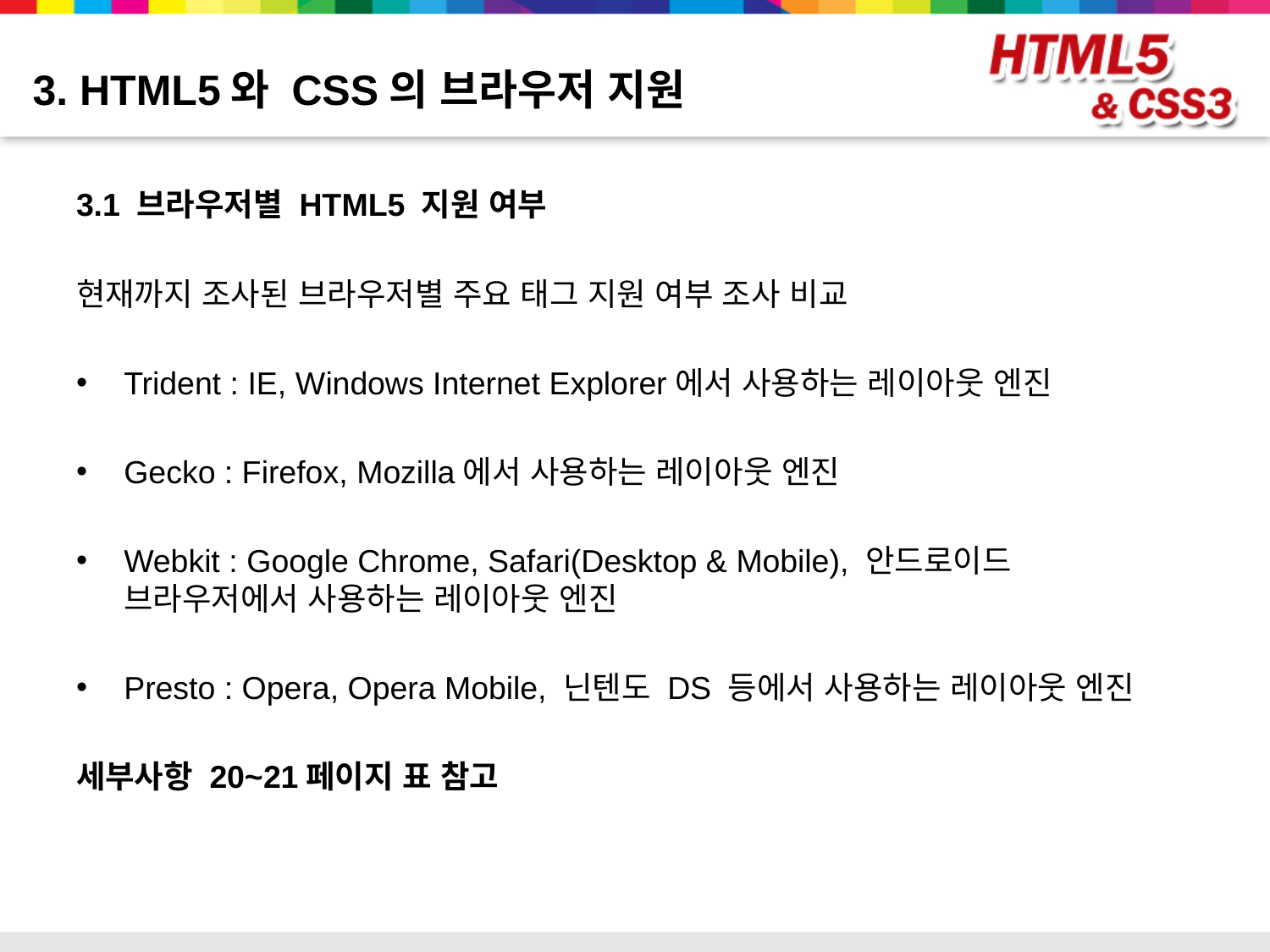

# 3. HTML5와 CSS의 브라우저 지원
3.1 브라우저별 HTML5 지원 여부
현재까지 조사된 브라우저별 주요 태그 지원 여부 조사 비교

Trident : IE, Windows Internet Explorer에서 사용하는 레이아웃 엔진

Gecko : Firefox, Mozilla에서 사용하는 레이아웃 엔진

Webkit : Google Chrome, Safari(Desktop & Mobile), 안드로이드 브라우저에서 사용하는 레이아웃 엔진

Presto : Opera, Opera Mobile, 닌텐도 DS 등에서 사용하는 레이아웃 엔진

세부사항 20~21페이지 표 참고